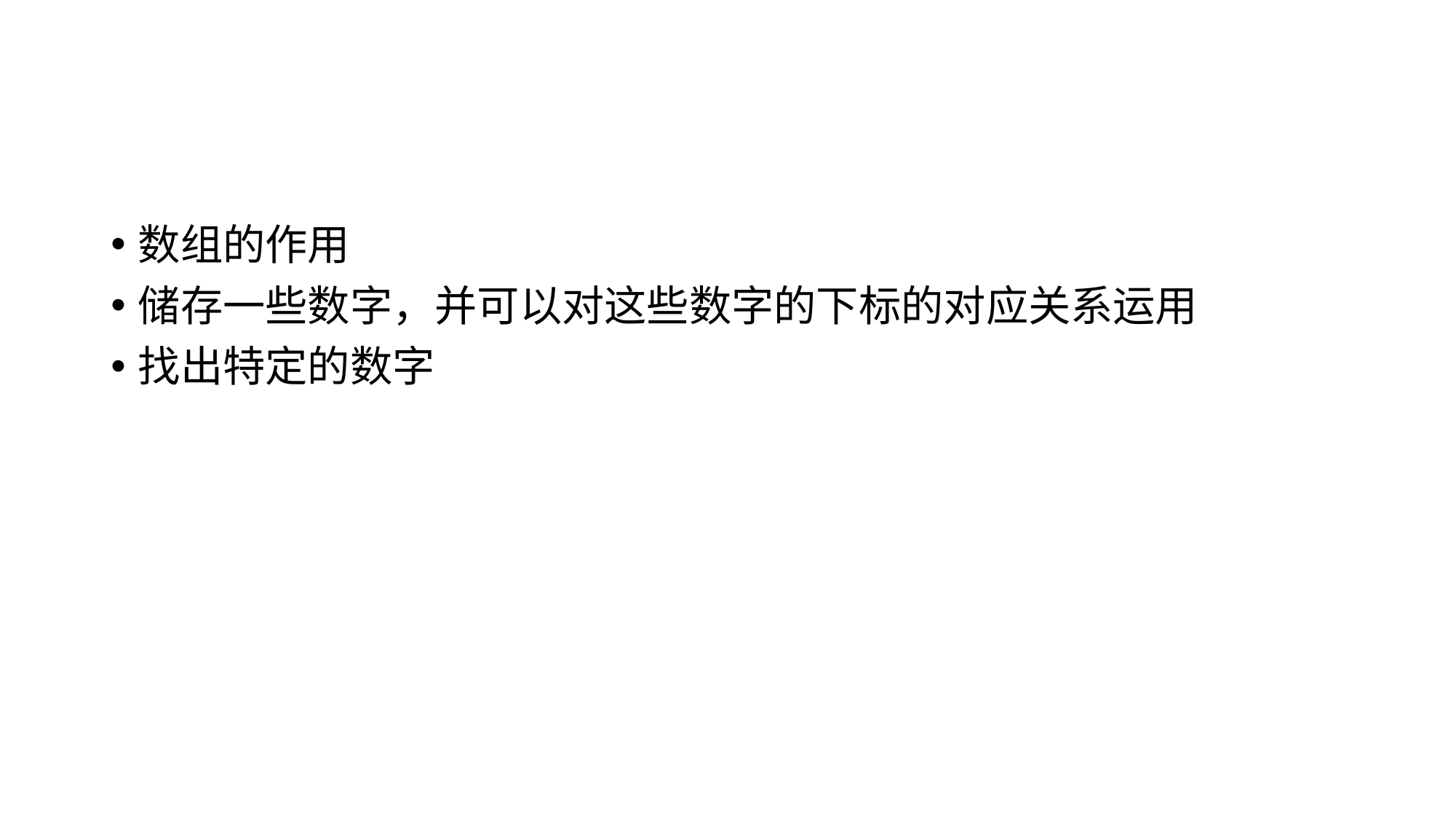

#
数组的作用
储存一些数字，并可以对这些数字的下标的对应关系运用
找出特定的数字